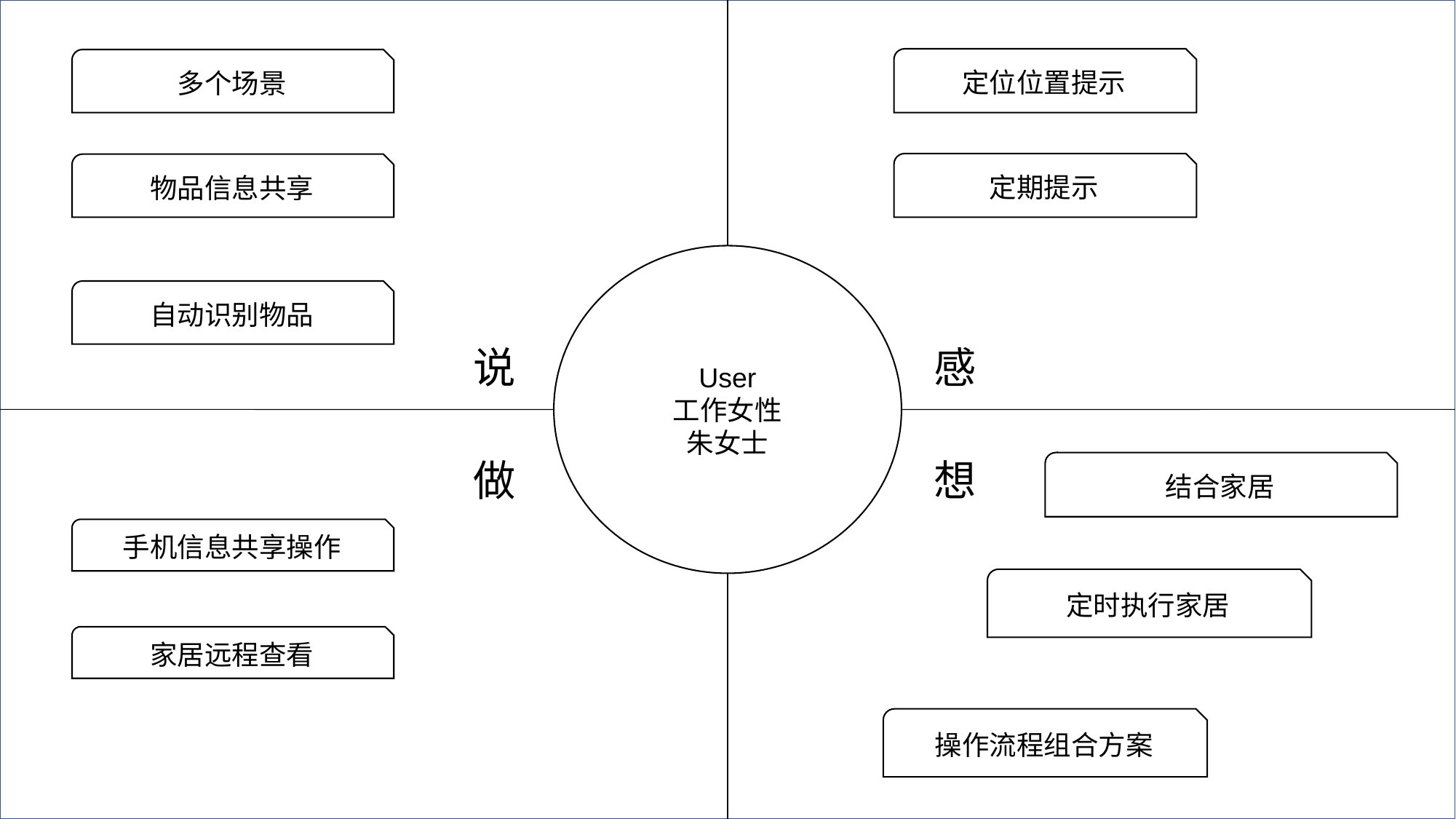

定位位置提示
多个场景
定期提示
物品信息共享
User
工作女性
朱女士
自动识别物品
说
感
想
做
结合家居
手机信息共享操作
定时执行家居
家居远程查看
操作流程组合方案